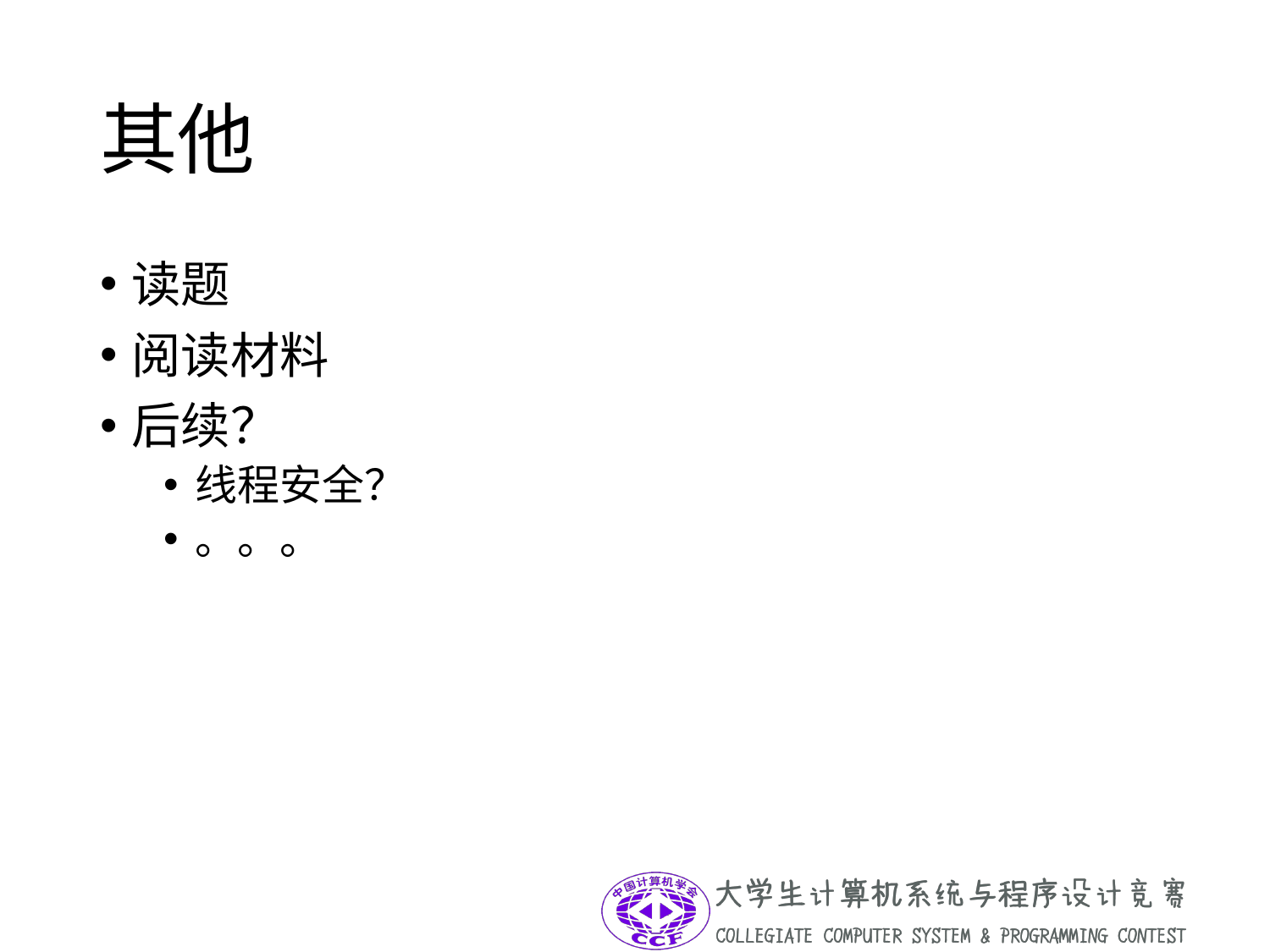

# 其他
读题
阅读材料
后续？
线程安全？
。。。